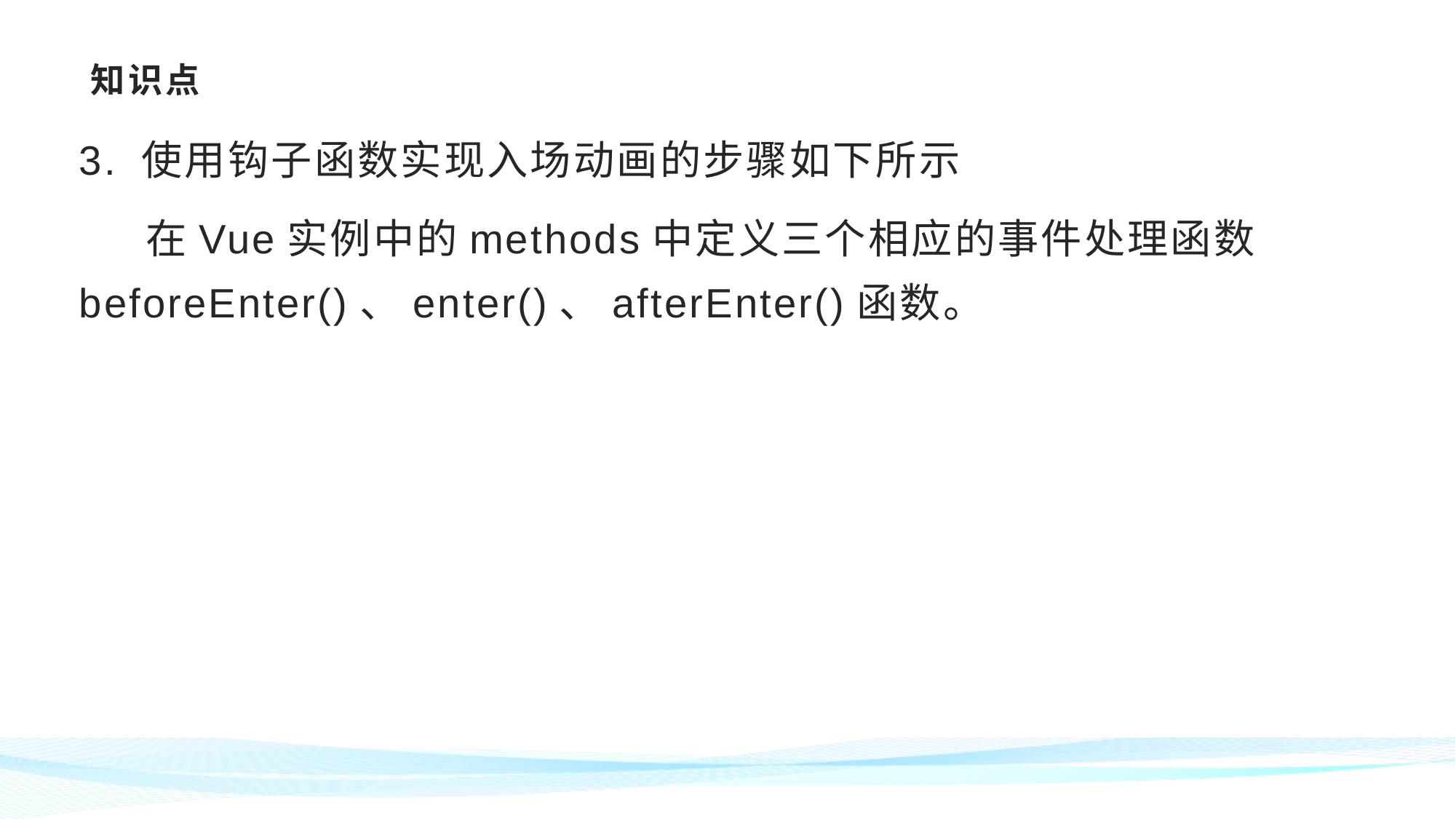

# 知识点
3. 使用钩子函数实现入场动画的步骤如下所示
     在Vue实例中的methods中定义三个相应的事件处理函数beforeEnter()、enter()、afterEnter()函数。